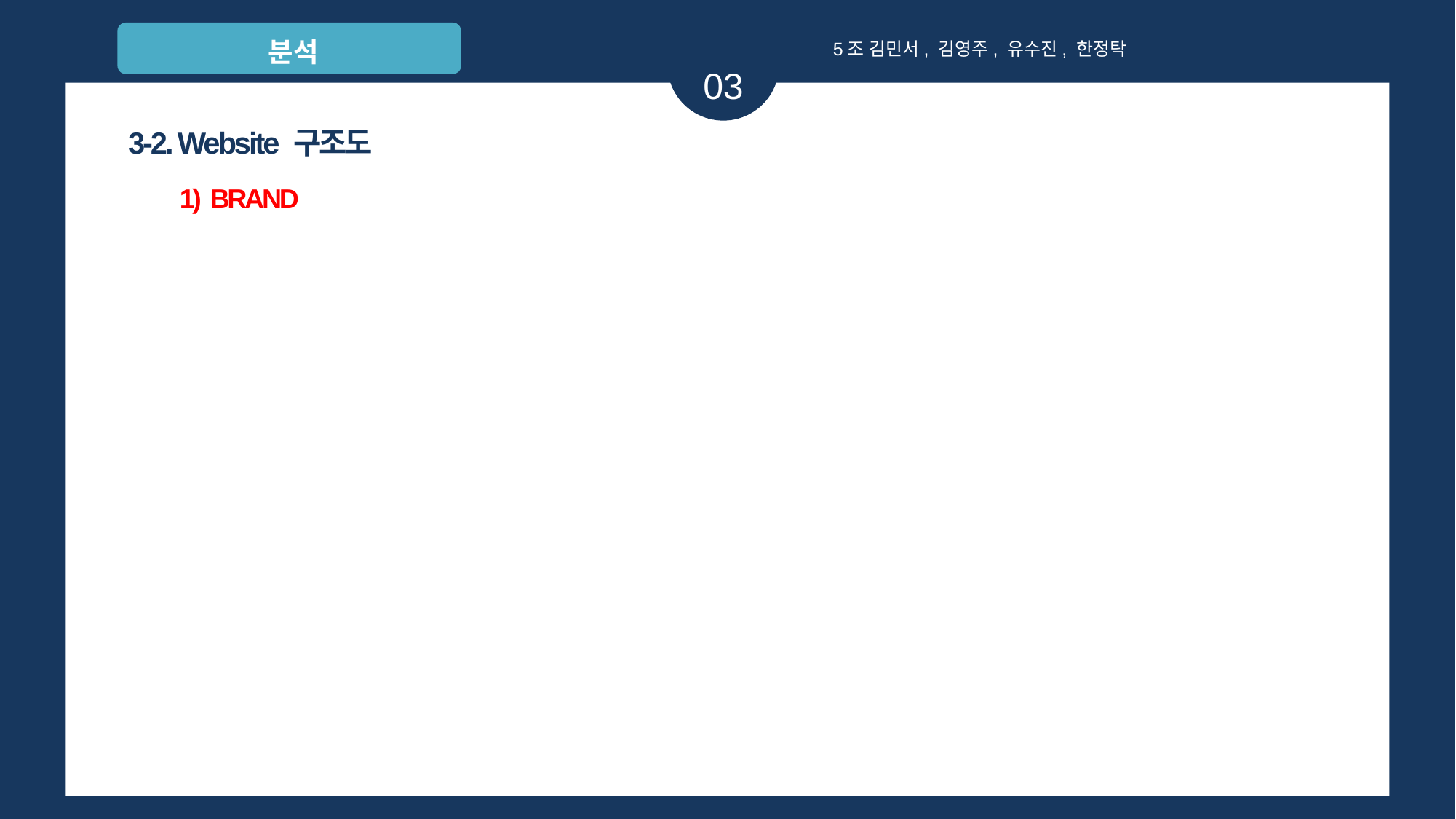

분석
분석
5조 김민서, 김영주, 유수진, 한정탁
03

3-2. Website 구조도
1)  BRAND